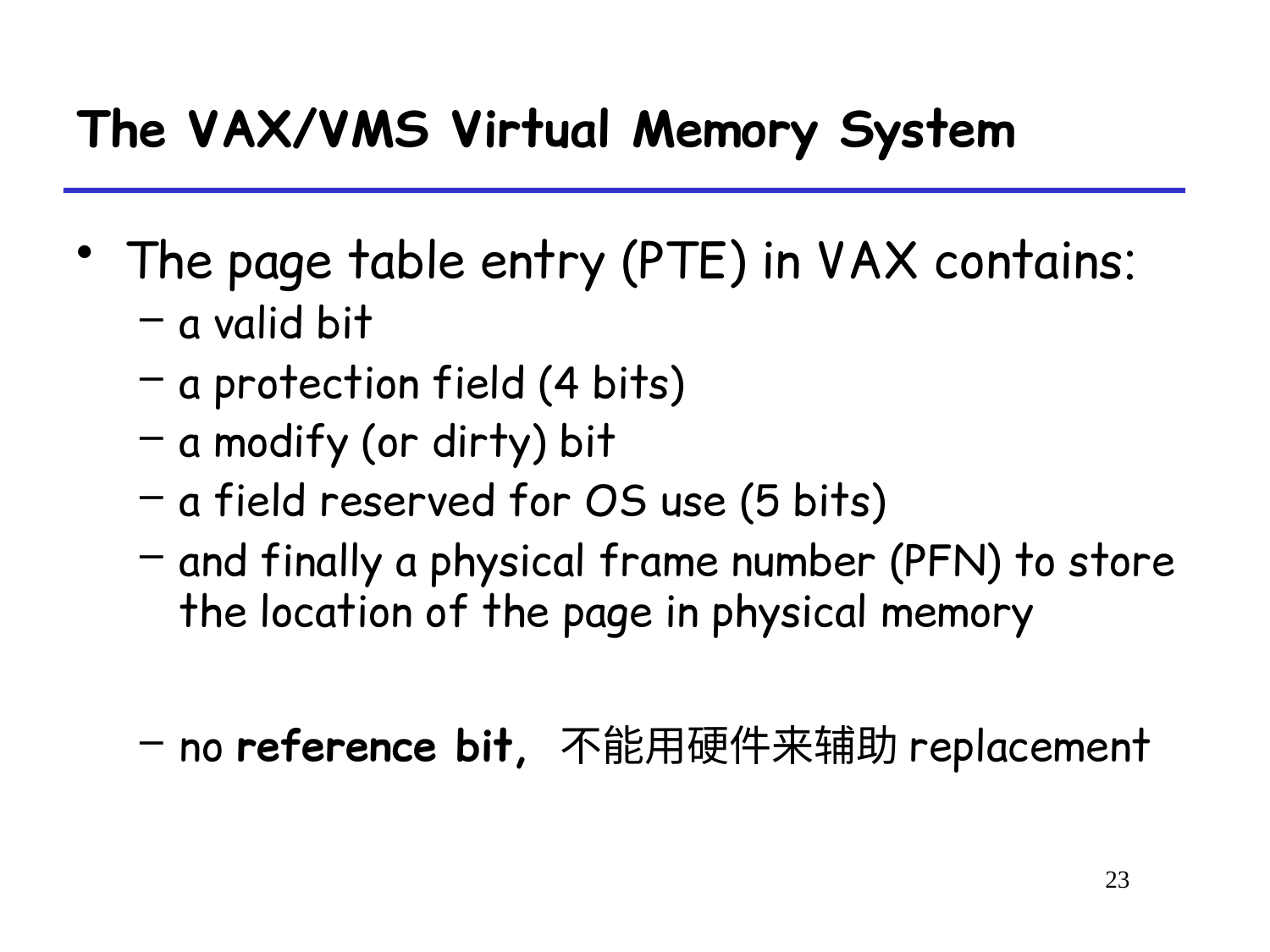

# The VAX/VMS Virtual Memory System
The page table entry (PTE) in VAX contains:
a valid bit
a protection field (4 bits)
a modify (or dirty) bit
a field reserved for OS use (5 bits)
and finally a physical frame number (PFN) to store the location of the page in physical memory

no reference bit, 不能用硬件来辅助replacement

23